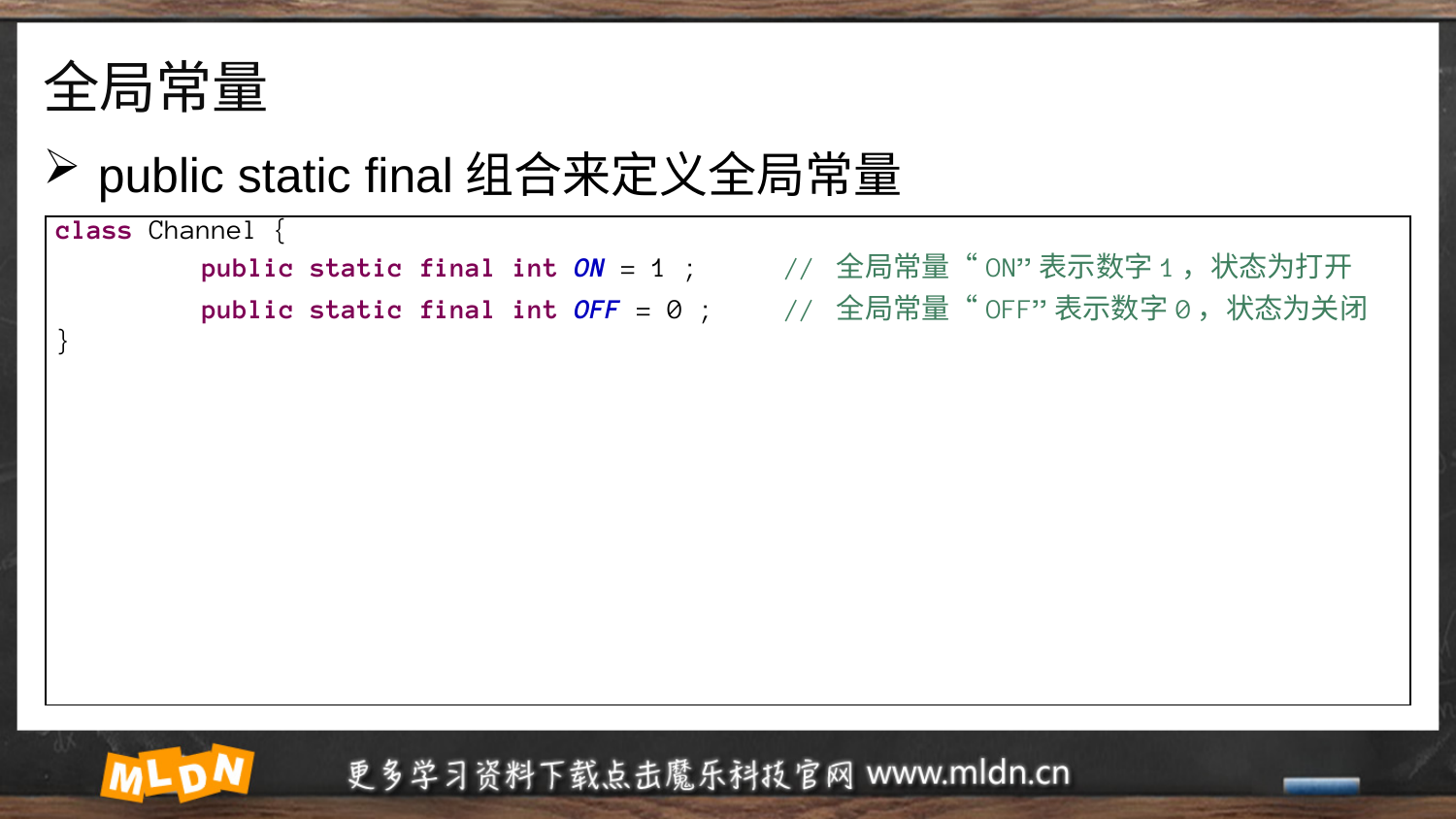

# 全局常量
public static final组合来定义全局常量
| class Channel { public static final int ON = 1 ; // 全局常量“ON”表示数字1，状态为打开 public static final int OFF = 0 ; // 全局常量“OFF”表示数字0，状态为关闭 } |
| --- |